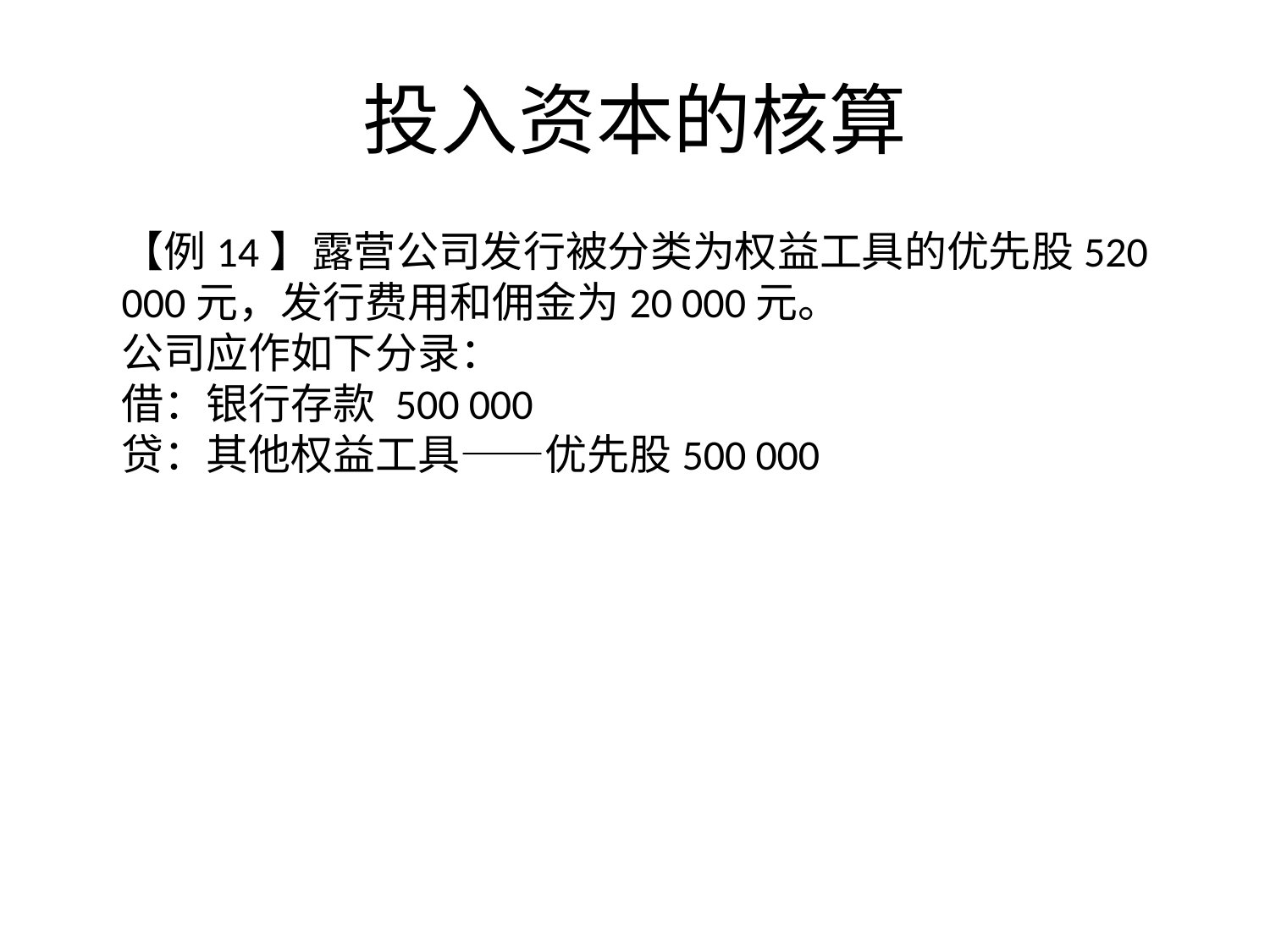

# 投入资本的核算
【例14】露营公司发行被分类为权益工具的优先股520 000元，发行费用和佣金为20 000元。
公司应作如下分录：
借：银行存款 500 000
贷：其他权益工具——优先股500 000